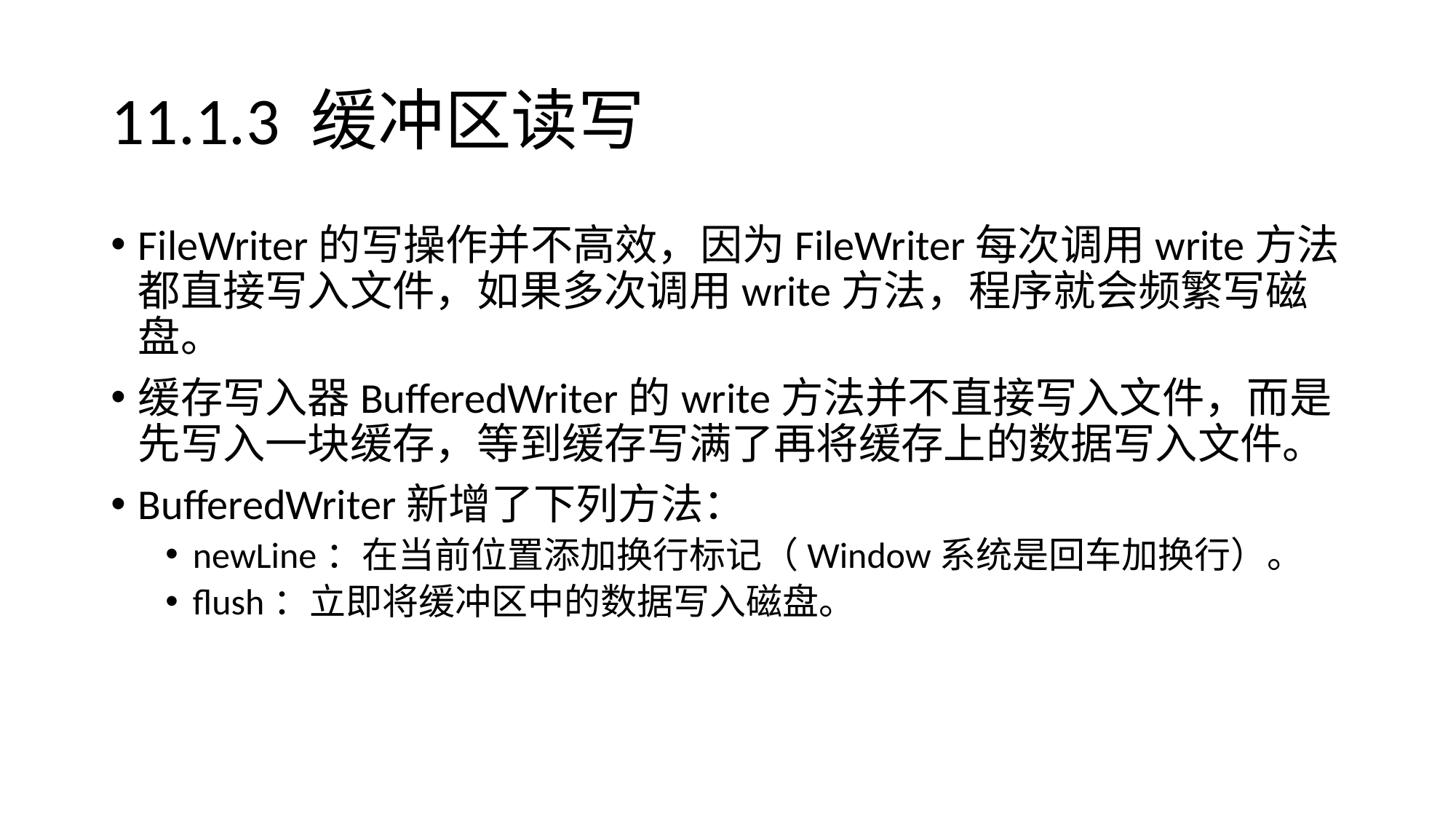

# 11.1.3 缓冲区读写
FileWriter的写操作并不高效，因为FileWriter每次调用write方法都直接写入文件，如果多次调用write方法，程序就会频繁写磁盘。
缓存写入器BufferedWriter的write方法并不直接写入文件，而是先写入一块缓存，等到缓存写满了再将缓存上的数据写入文件。
BufferedWriter新增了下列方法：
newLine：在当前位置添加换行标记（Window系统是回车加换行）。
flush：立即将缓冲区中的数据写入磁盘。